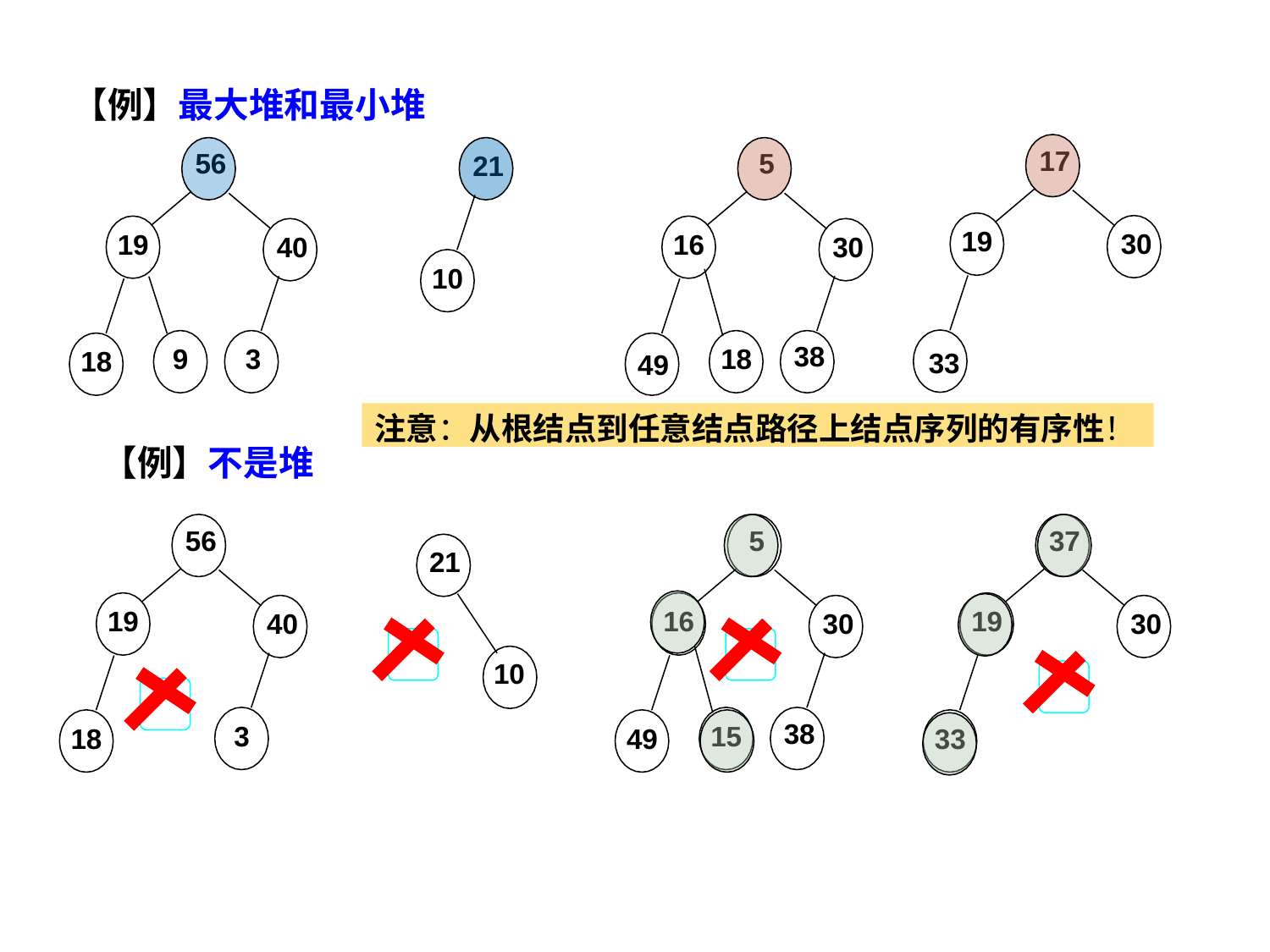

# 【例】最大堆和最小堆

17

19
30

33

56

19
40

9	3
18

21

10

5

16
30

38
18

49
注意：从根结点到任意结点路径上结点序列的有序性！
【例】不是堆

56

19
40

3
18

5

16
30

38
15

49

37

19
30

33

21

10